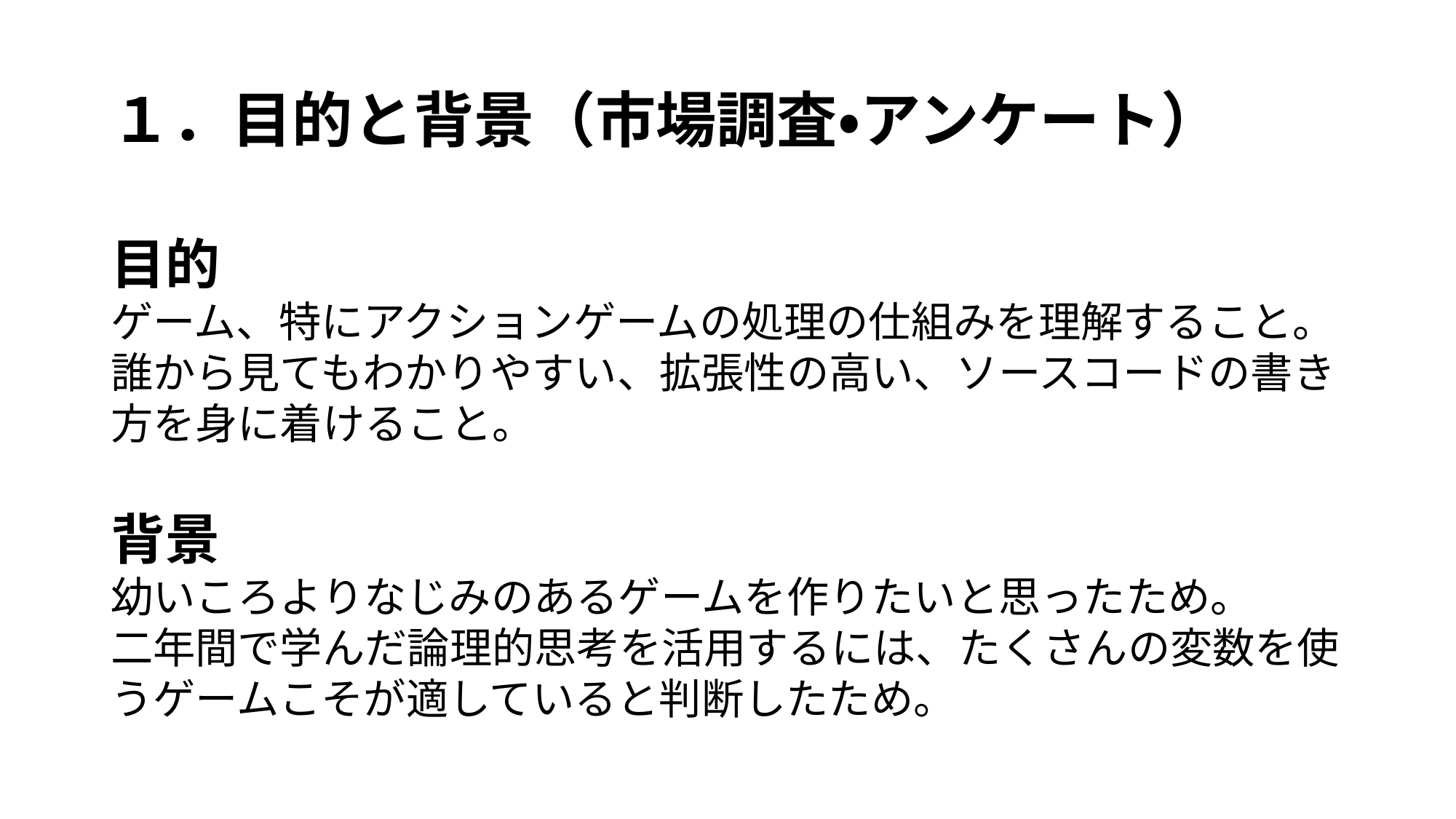

# １．目的と背景（市場調査・アンケート）
目的
ゲーム、特にアクションゲームの処理の仕組みを理解すること。誰から見てもわかりやすい、拡張性の高い、ソースコードの書き方を身に着けること。
背景
幼いころよりなじみのあるゲームを作りたいと思ったため。
二年間で学んだ論理的思考を活用するには、たくさんの変数を使うゲームこそが適していると判断したため。